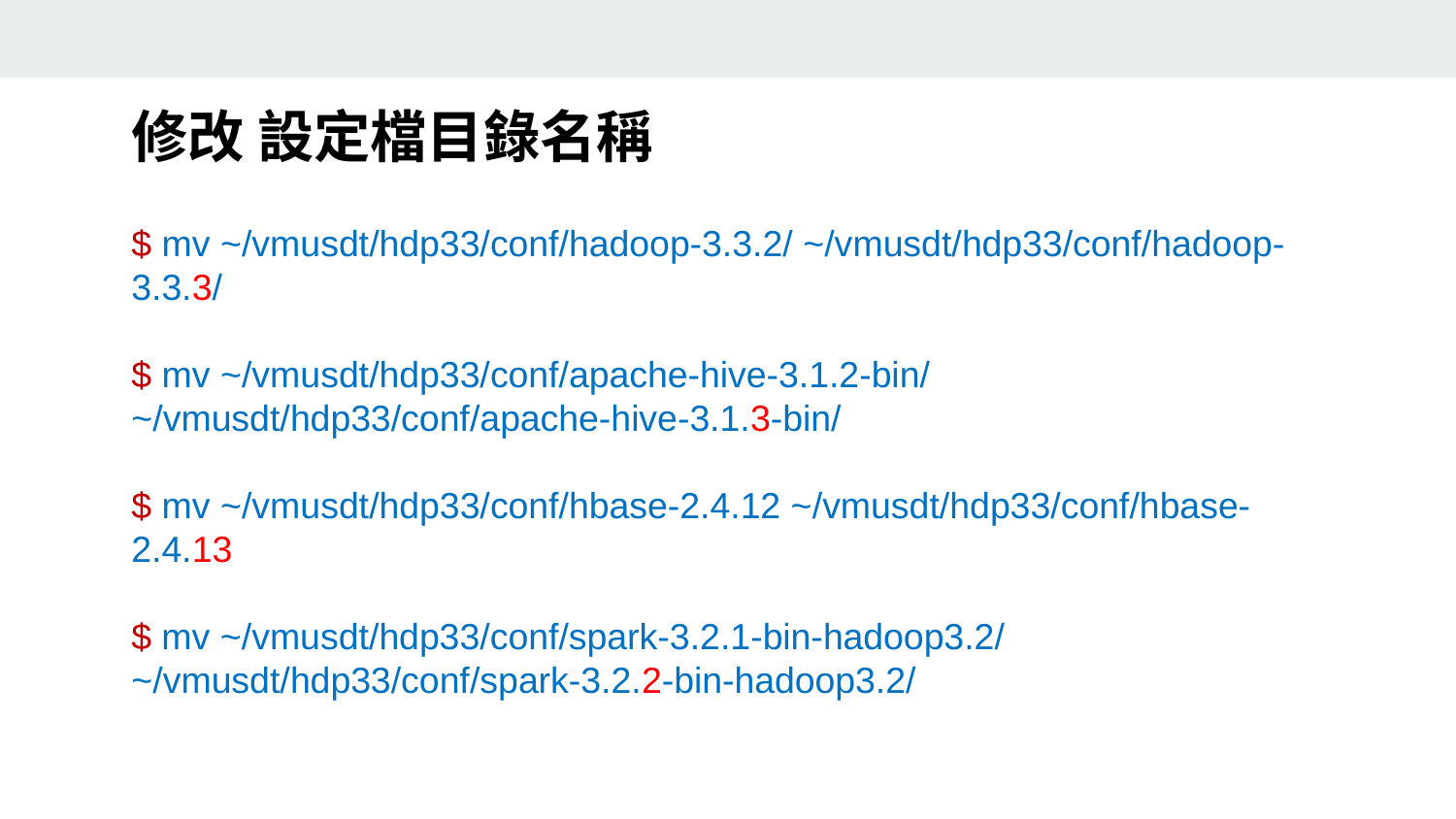

修改 設定檔目錄名稱
$ mv ~/vmusdt/hdp33/conf/hadoop-3.3.2/ ~/vmusdt/hdp33/conf/hadoop-3.3.3/
$ mv ~/vmusdt/hdp33/conf/apache-hive-3.1.2-bin/ ~/vmusdt/hdp33/conf/apache-hive-3.1.3-bin/
$ mv ~/vmusdt/hdp33/conf/hbase-2.4.12 ~/vmusdt/hdp33/conf/hbase-2.4.13

$ mv ~/vmusdt/hdp33/conf/spark-3.2.1-bin-hadoop3.2/ ~/vmusdt/hdp33/conf/spark-3.2.2-bin-hadoop3.2/